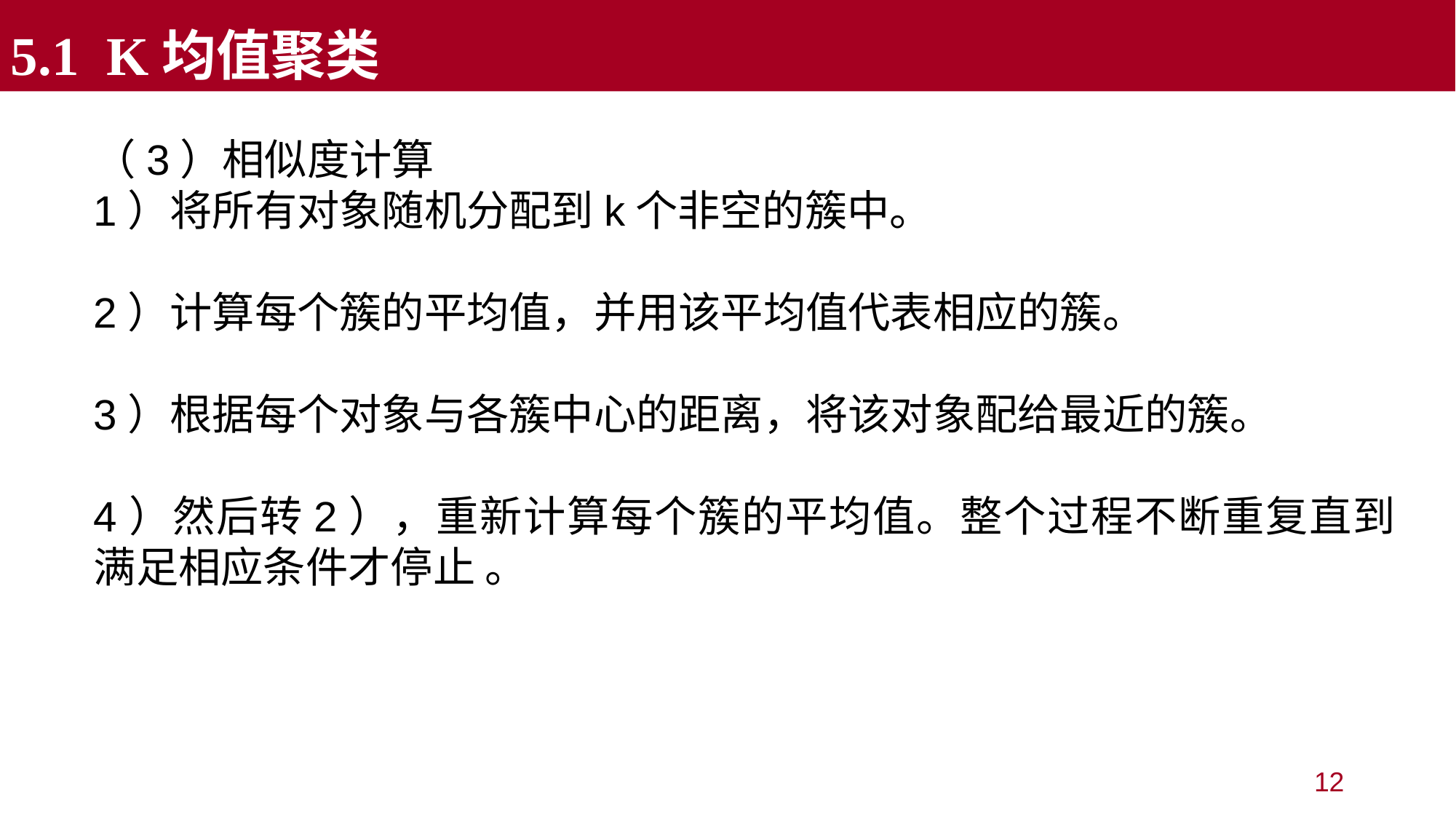

5.1  K均值聚类
（3）相似度计算
1）将所有对象随机分配到k个非空的簇中。

2）计算每个簇的平均值，并用该平均值代表相应的簇。

3）根据每个对象与各簇中心的距离，将该对象配给最近的簇。

4）然后转2），重新计算每个簇的平均值。整个过程不断重复直到满足相应条件才停止 。
12